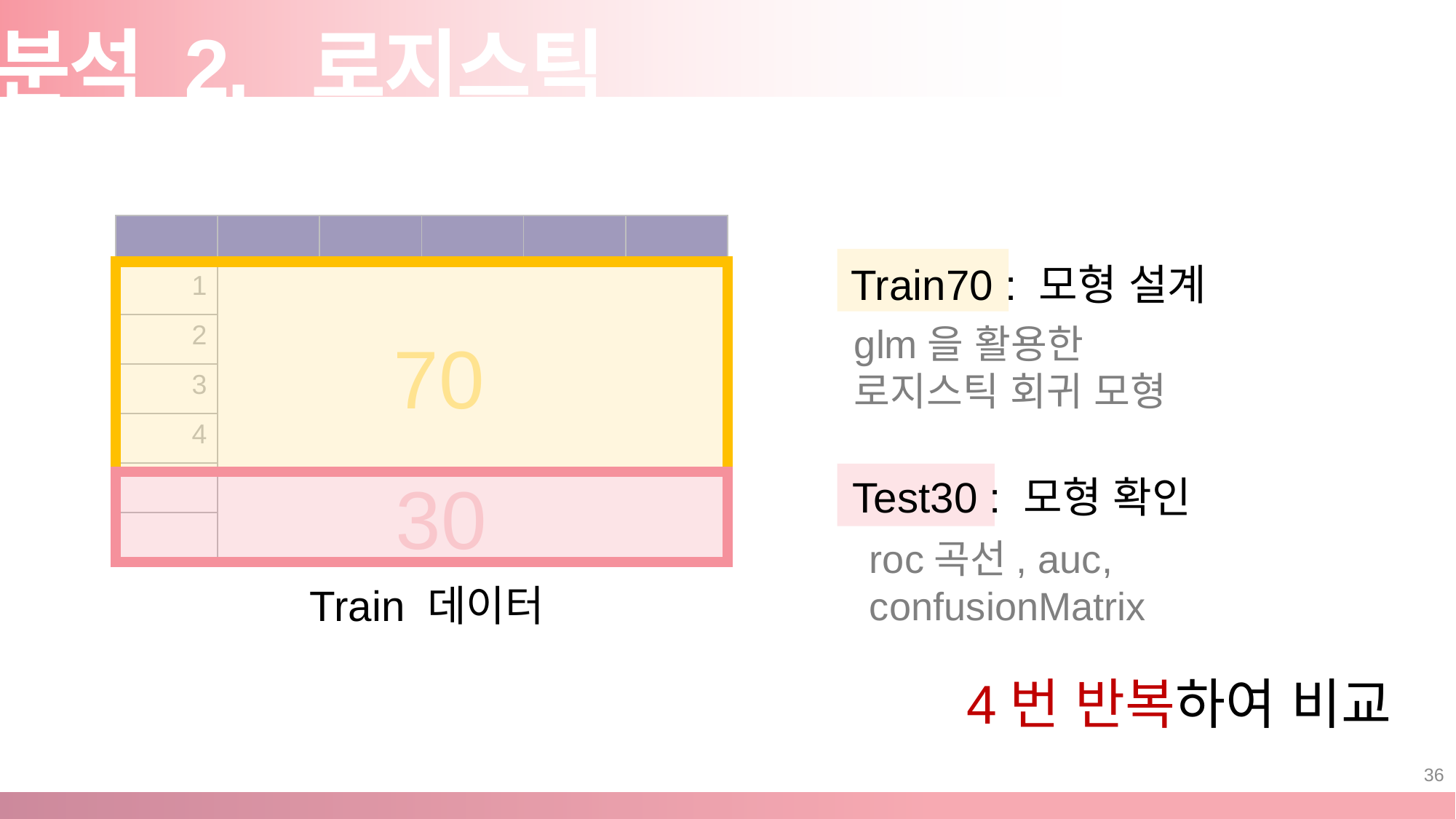

분석 2.  로지스틱
|  |  |  |  |  |  |
| --- | --- | --- | --- | --- | --- |
| 1 |  |  |  |  |  |
| 2 |  |  |  |  |  |
| 3 |  |  |  |  |  |
| 4 |  |  |  |  |  |
|  |  |  |  |  |  |
|  |  |  |  |  |  |

Train70 : 모형 설계

glm을 활용한
로지스틱 회귀 모형
70
30

Test30 : 모형 확인

roc곡선, auc,
confusionMatrix
Train 데이터
4번 반복하여 비교
36